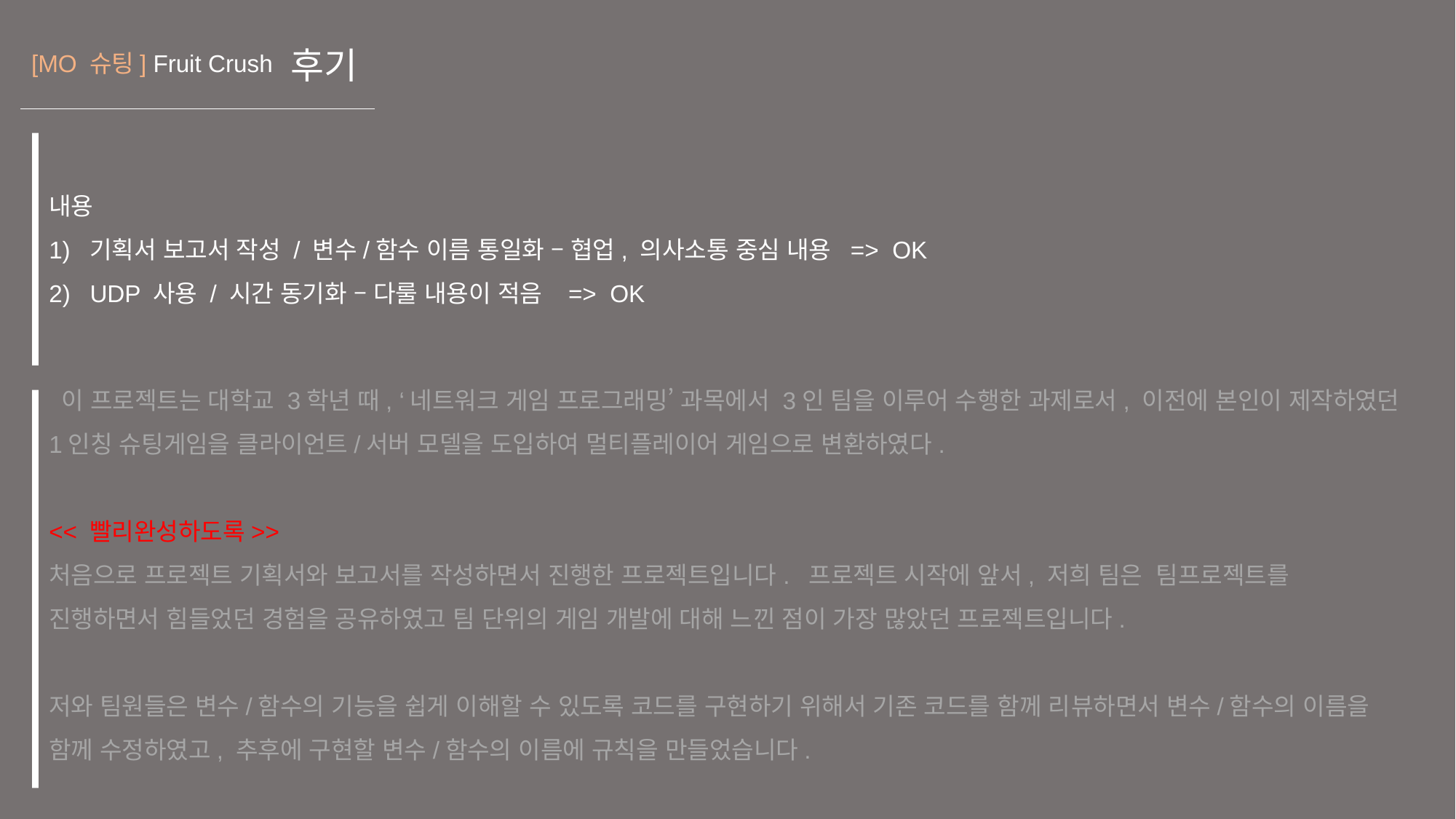

# 후기
[MO 슈팅] Fruit Crush

내용
기획서 보고서 작성 / 변수/함수 이름 통일화 – 협업, 의사소통 중심 내용  =>  OK
UDP 사용 / 시간 동기화 – 다룰 내용이 적음   =>  OK

 이 프로젝트는 대학교 3학년 때, ‘네트워크 게임 프로그래밍’ 과목에서 3인 팀을 이루어 수행한 과제로서, 이전에 본인이 제작하였던 1인칭 슈팅게임을 클라이언트/서버 모델을 도입하여 멀티플레이어 게임으로 변환하였다.

<< 빨리완성하도록>>
처음으로 프로젝트 기획서와 보고서를 작성하면서 진행한 프로젝트입니다.  프로젝트 시작에 앞서, 저희 팀은  팀프로젝트를 진행하면서 힘들었던 경험을 공유하였고 팀 단위의 게임 개발에 대해 느낀 점이 가장 많았던 프로젝트입니다.

저와 팀원들은 변수/함수의 기능을 쉽게 이해할 수 있도록 코드를 구현하기 위해서 기존 코드를 함께 리뷰하면서 변수/함수의 이름을 함께 수정하였고, 추후에 구현할 변수/함수의 이름에 규칙을 만들었습니다.